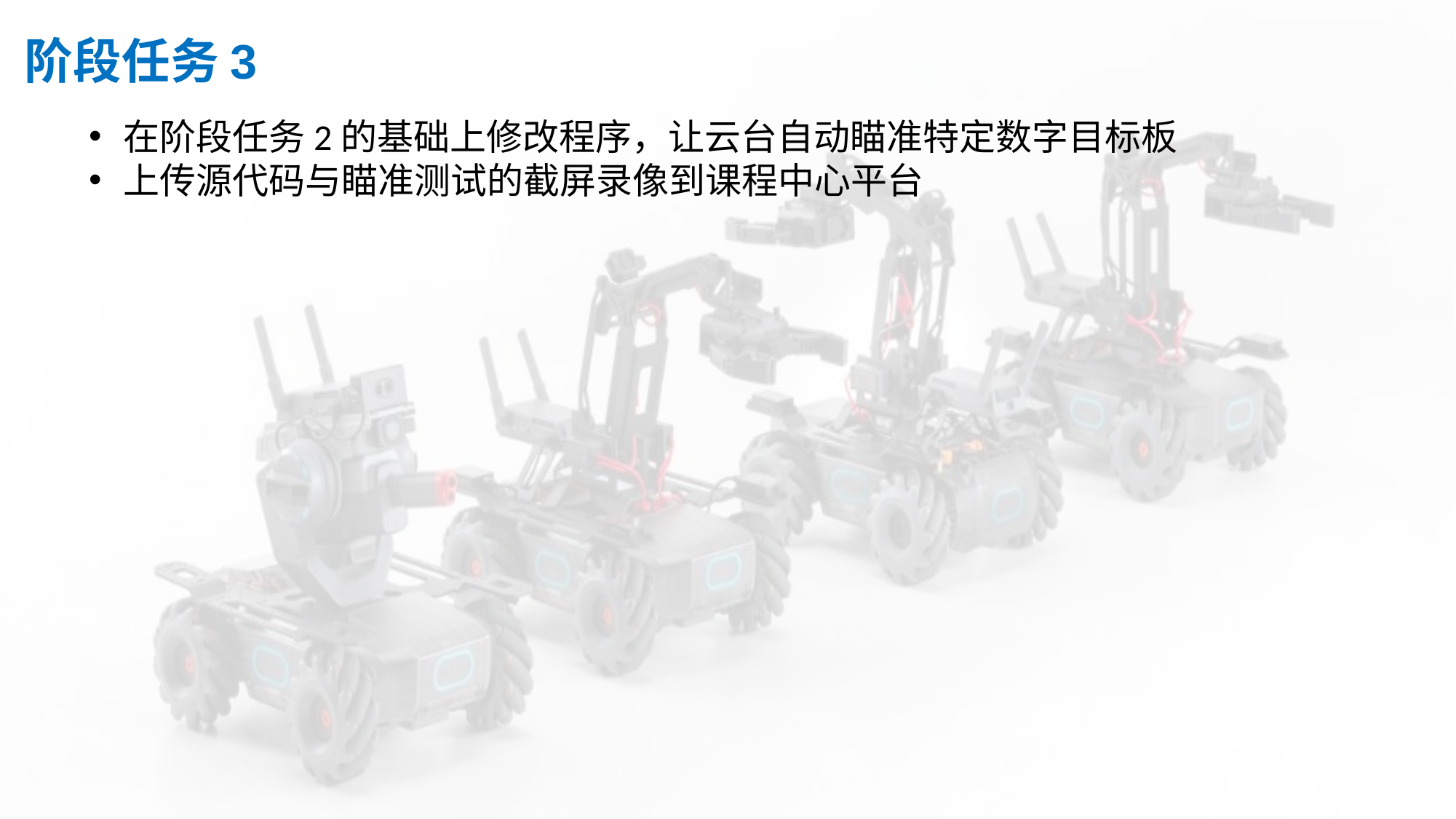

# 阶段任务3
在阶段任务2的基础上修改程序，让云台自动瞄准特定数字目标板
上传源代码与瞄准测试的截屏录像到课程中心平台